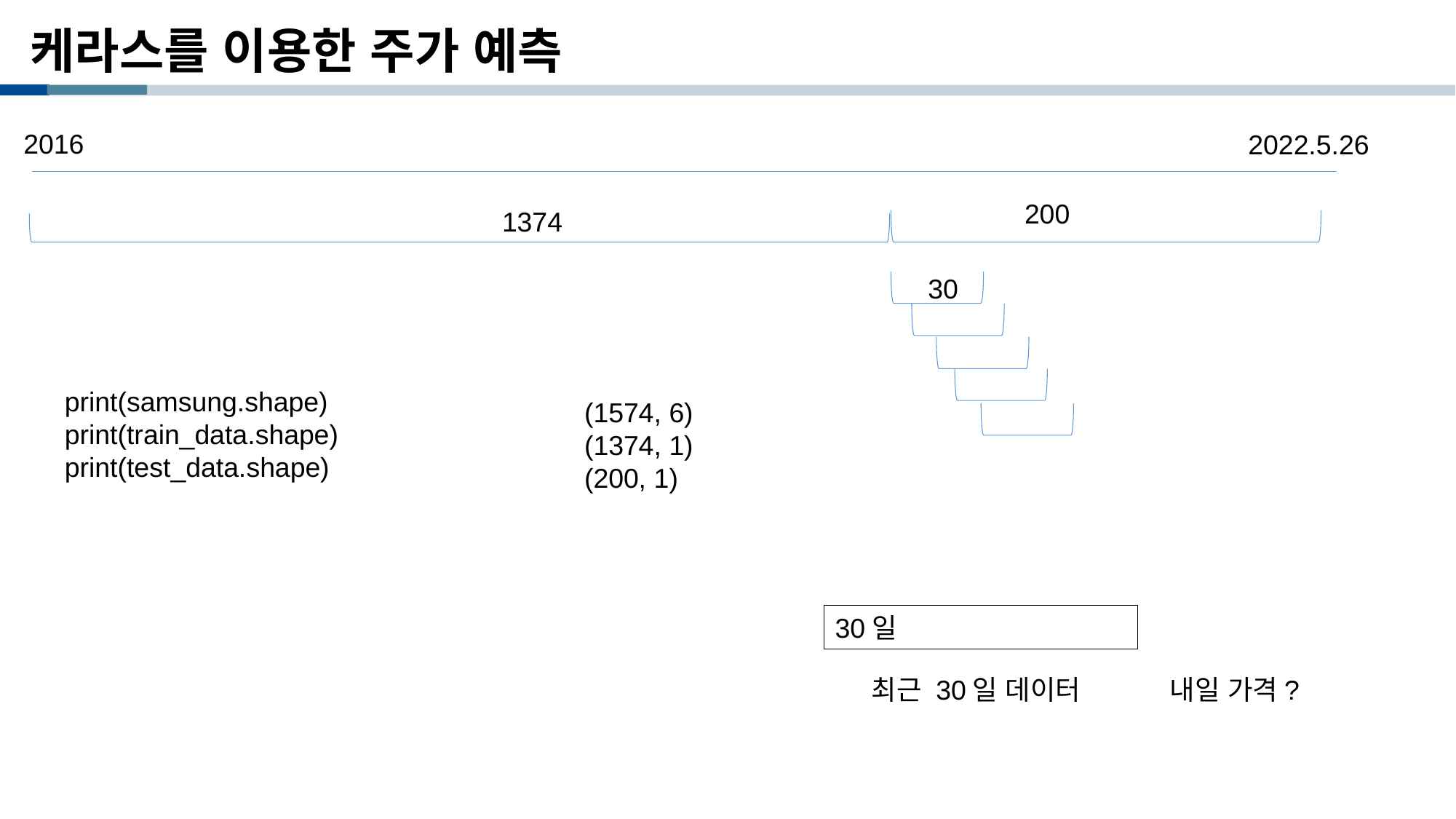

# 케라스를 이용한 주가 예측
2016
2022.5.26
200
1374

30

print(samsung.shape)
print(train_data.shape)
print(test_data.shape)
(1574, 6)
(1374, 1)
(200, 1)
30일
최근 30일 데이터
내일 가격?